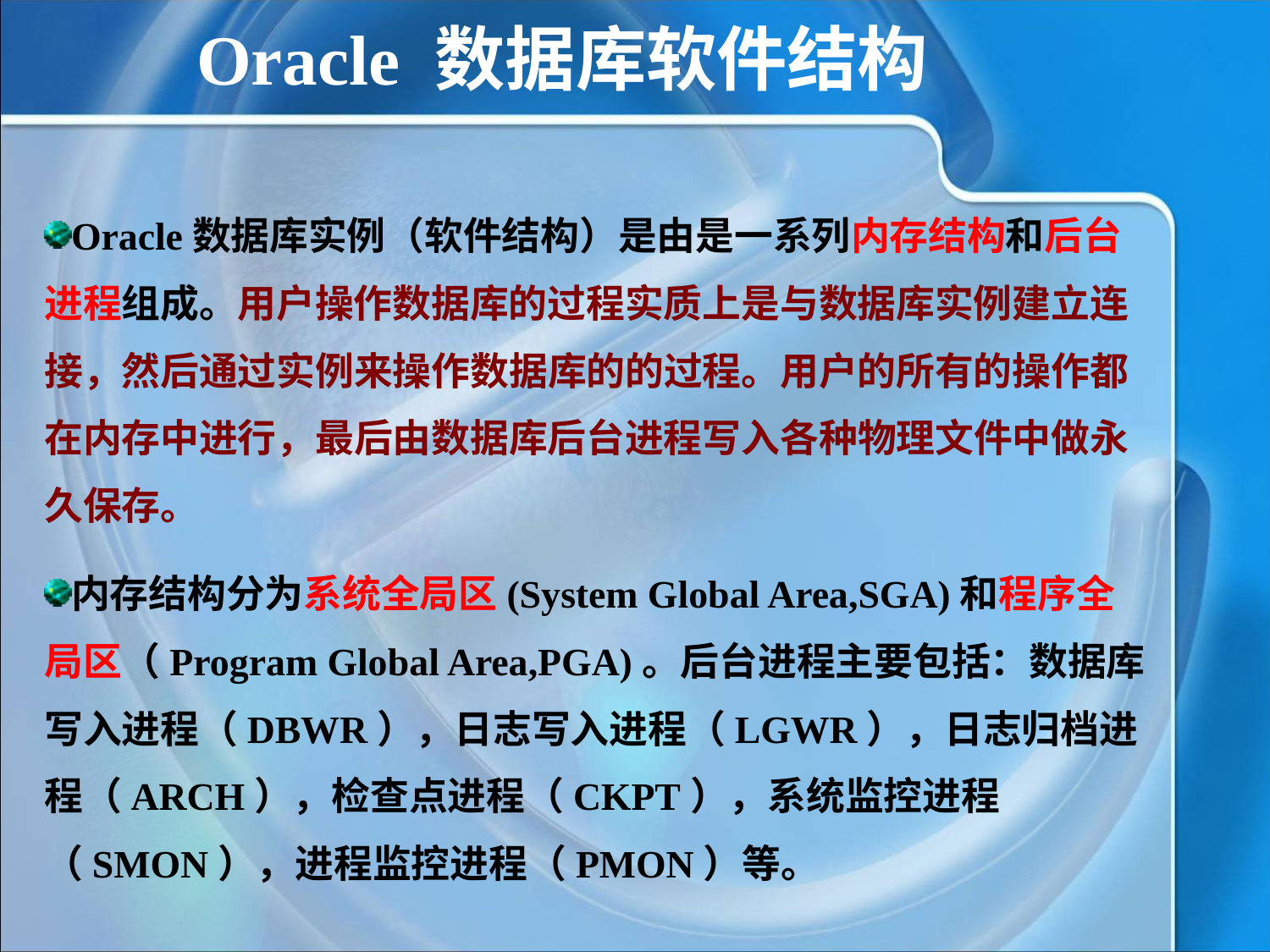

Oracle 数据库软件结构
Oracle数据库实例（软件结构）是由是一系列内存结构和后台进程组成。用户操作数据库的过程实质上是与数据库实例建立连接，然后通过实例来操作数据库的的过程。用户的所有的操作都在内存中进行，最后由数据库后台进程写入各种物理文件中做永久保存。
内存结构分为系统全局区(System Global Area,SGA)和程序全局区（Program Global Area,PGA)。后台进程主要包括：数据库写入进程（DBWR），日志写入进程（LGWR），日志归档进程（ARCH），检查点进程（CKPT），系统监控进程（SMON），进程监控进程（PMON）等。
19